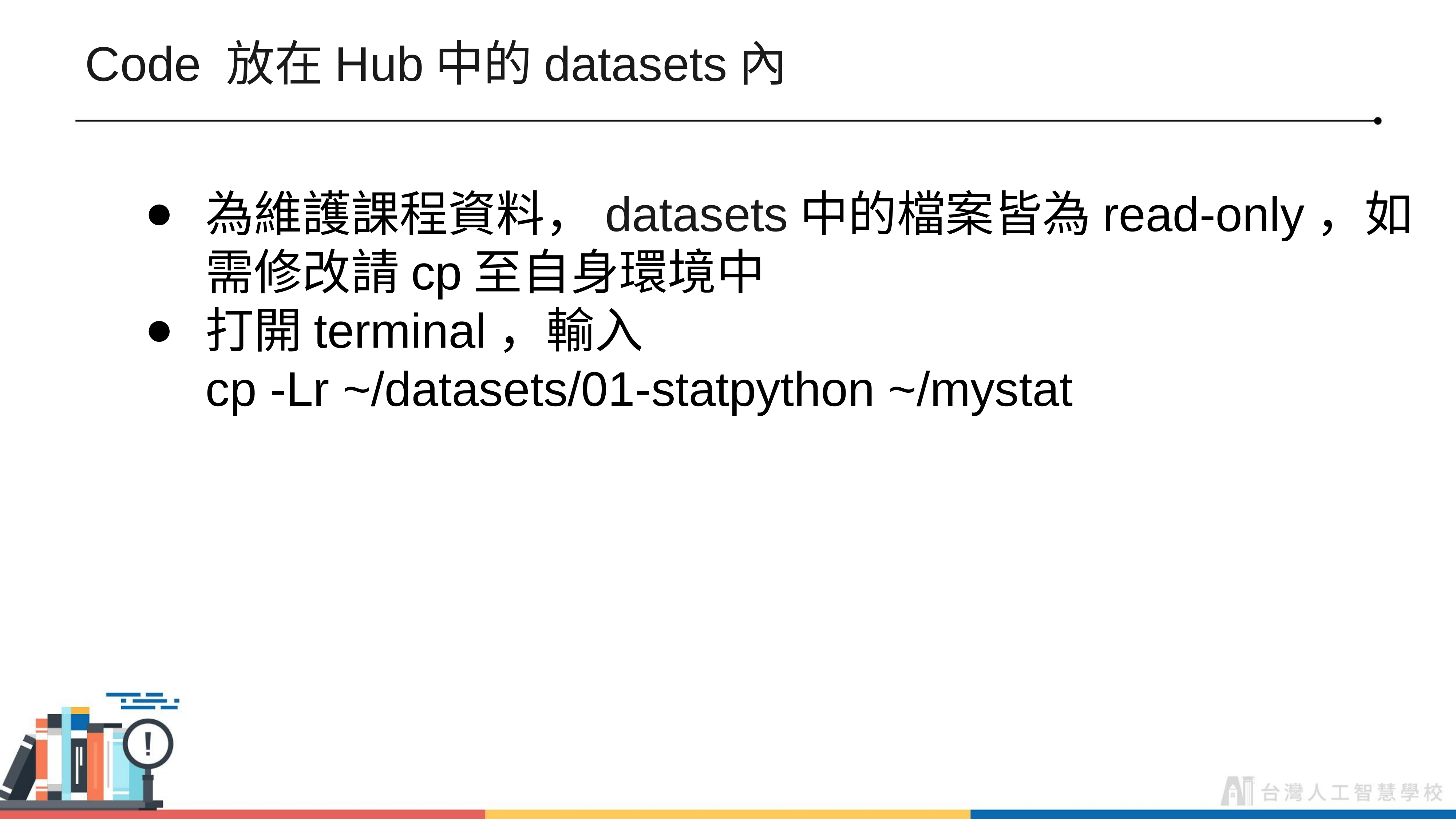

# Code 放在Hub中的datasets內
為維護課程資料，datasets中的檔案皆為read-only，如需修改請cp至自身環境中
打開terminal，輸入
cp -Lr ~/datasets/01-statpython ~/mystat